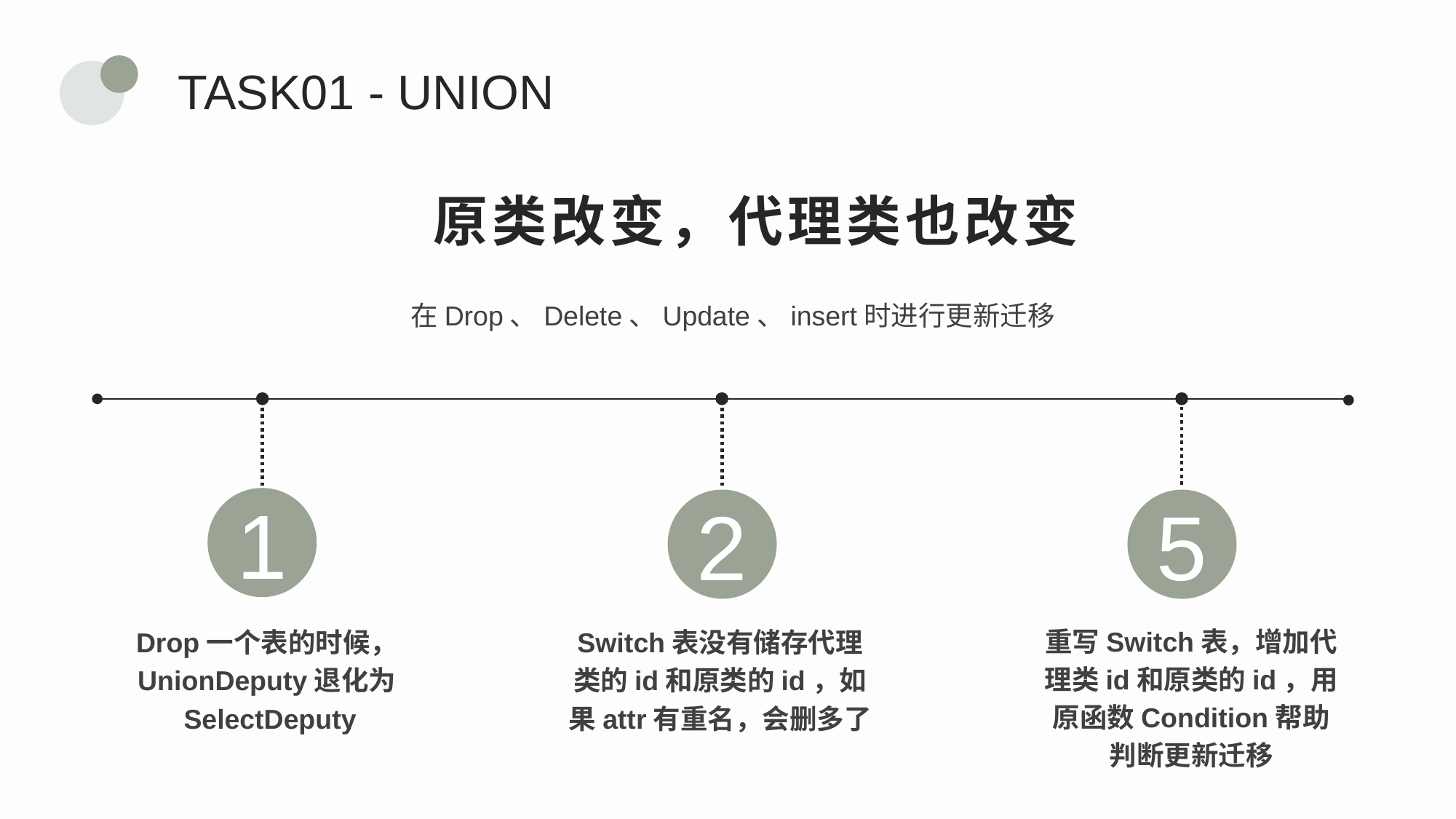

TASK01 - UNION
原类改变，代理类也改变
在Drop、Delete、Update、insert时进行更新迁移

1
2
5
Switch表没有储存代理类的id和原类的id，如果attr有重名，会删多了
Drop一个表的时候，UnionDeputy退化为SelectDeputy
重写Switch表，增加代理类id和原类的id，用原函数Condition帮助判断更新迁移